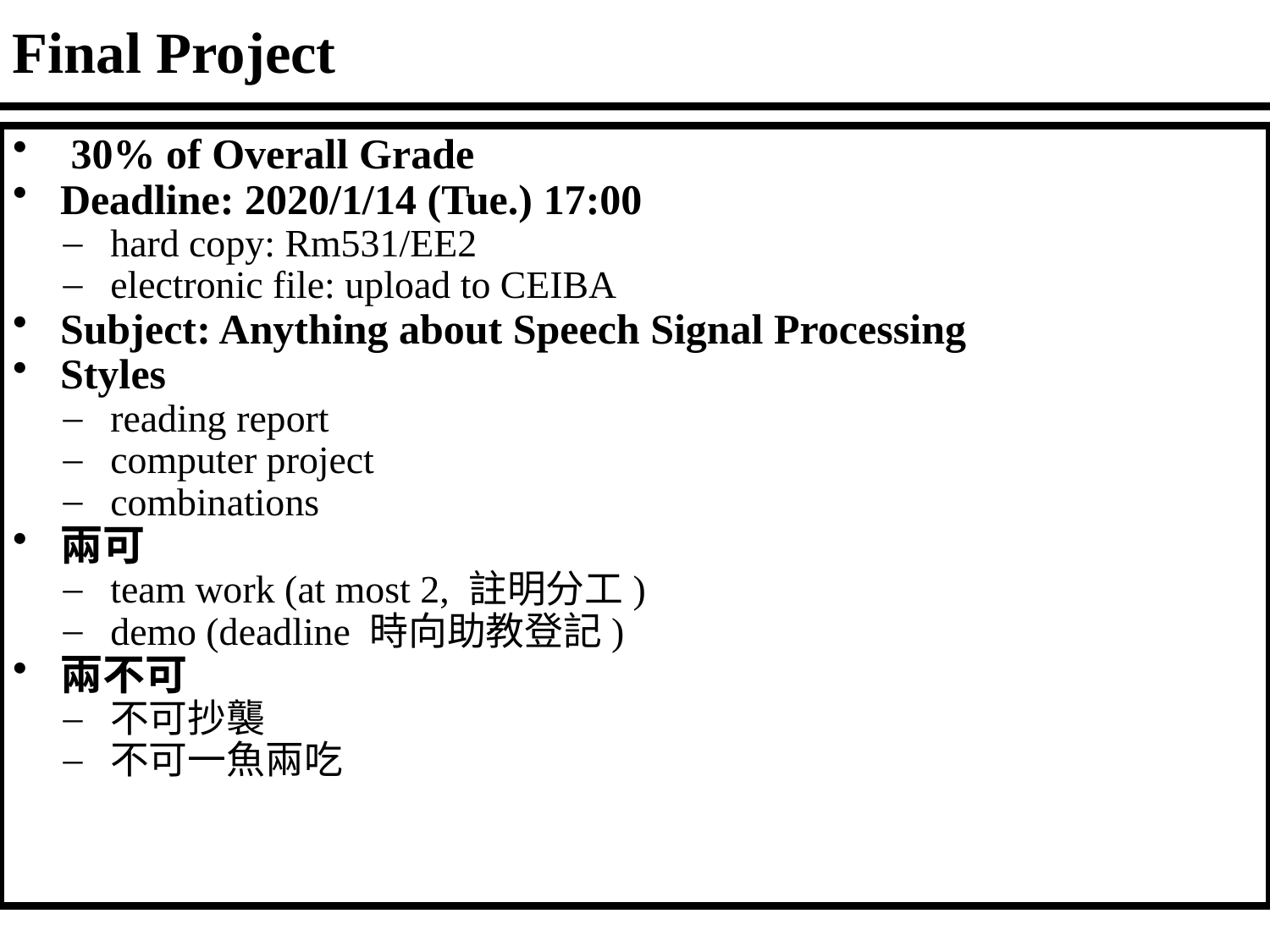

Final Project
 30% of Overall Grade
Deadline: 2020/1/14 (Tue.) 17:00
hard copy: Rm531/EE2
electronic file: upload to CEIBA
Subject: Anything about Speech Signal Processing
Styles
reading report
computer project
combinations
兩可
team work (at most 2, 註明分工)
demo (deadline 時向助教登記)
兩不可
不可抄襲
不可一魚兩吃